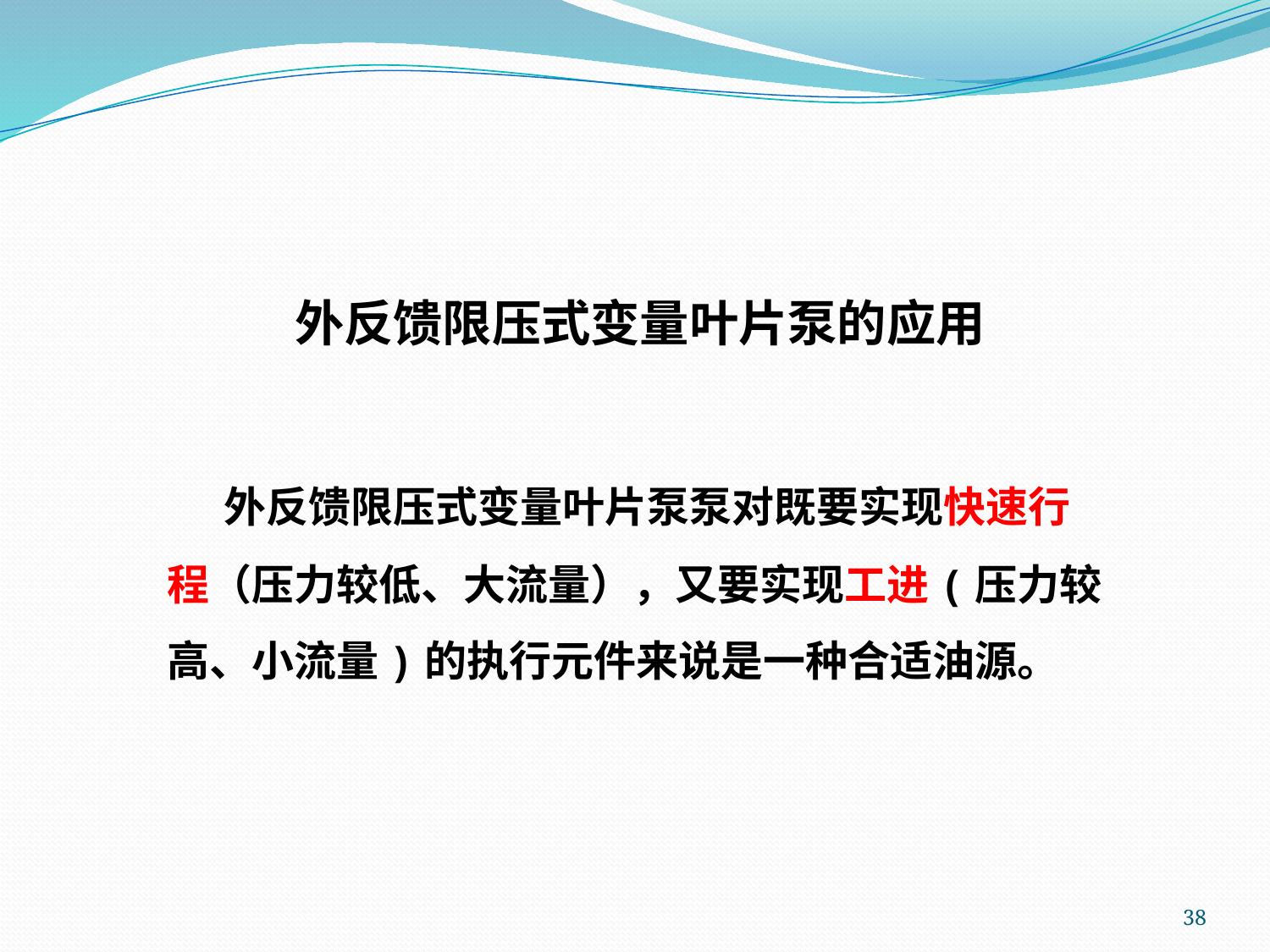

外反馈限压式变量叶片泵的应用
    外反馈限压式变量叶片泵泵对既要实现快速行程（压力较低、大流量），又要实现工进(压力较高、小流量)的执行元件来说是一种合适油源。
38